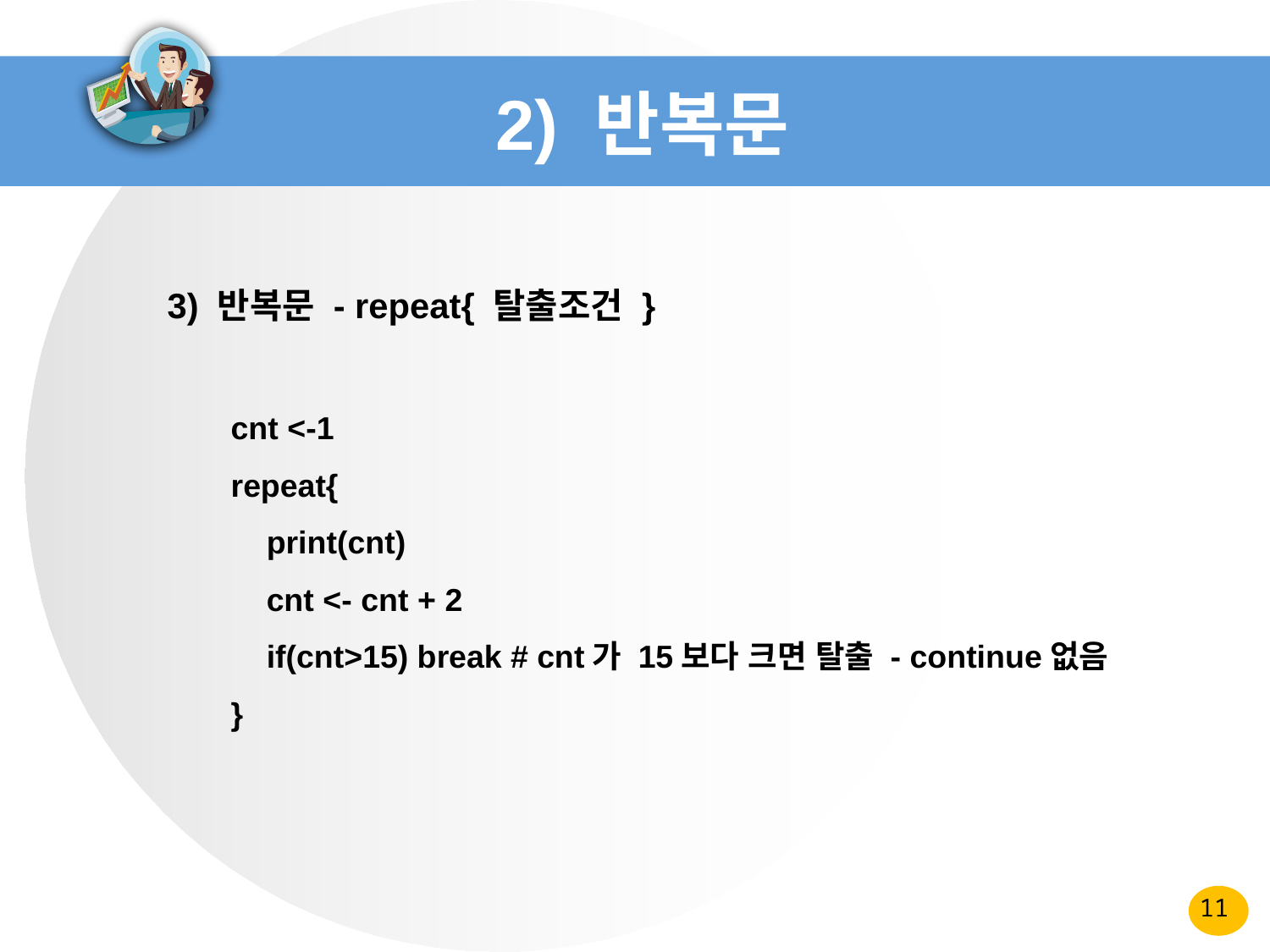

# 2) 반복문
3) 반복문 - repeat{ 탈출조건 }

cnt <-1
repeat{
    print(cnt)
    cnt <- cnt + 2
    if(cnt>15) break # cnt가 15보다 크면 탈출 - continue없음
}
11